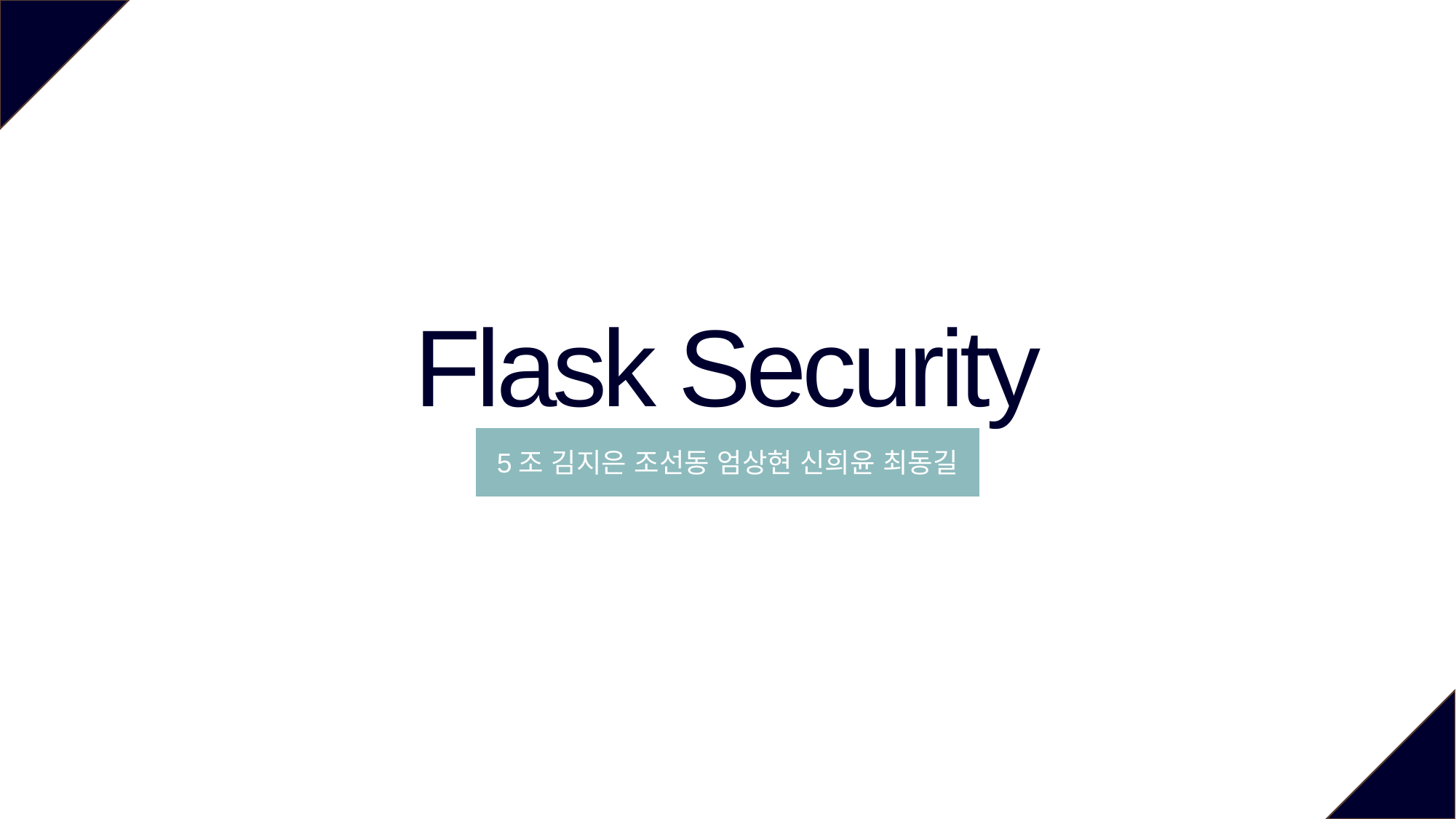

Flask Security
5조 김지은 조선동 엄상현 신희윤 최동길